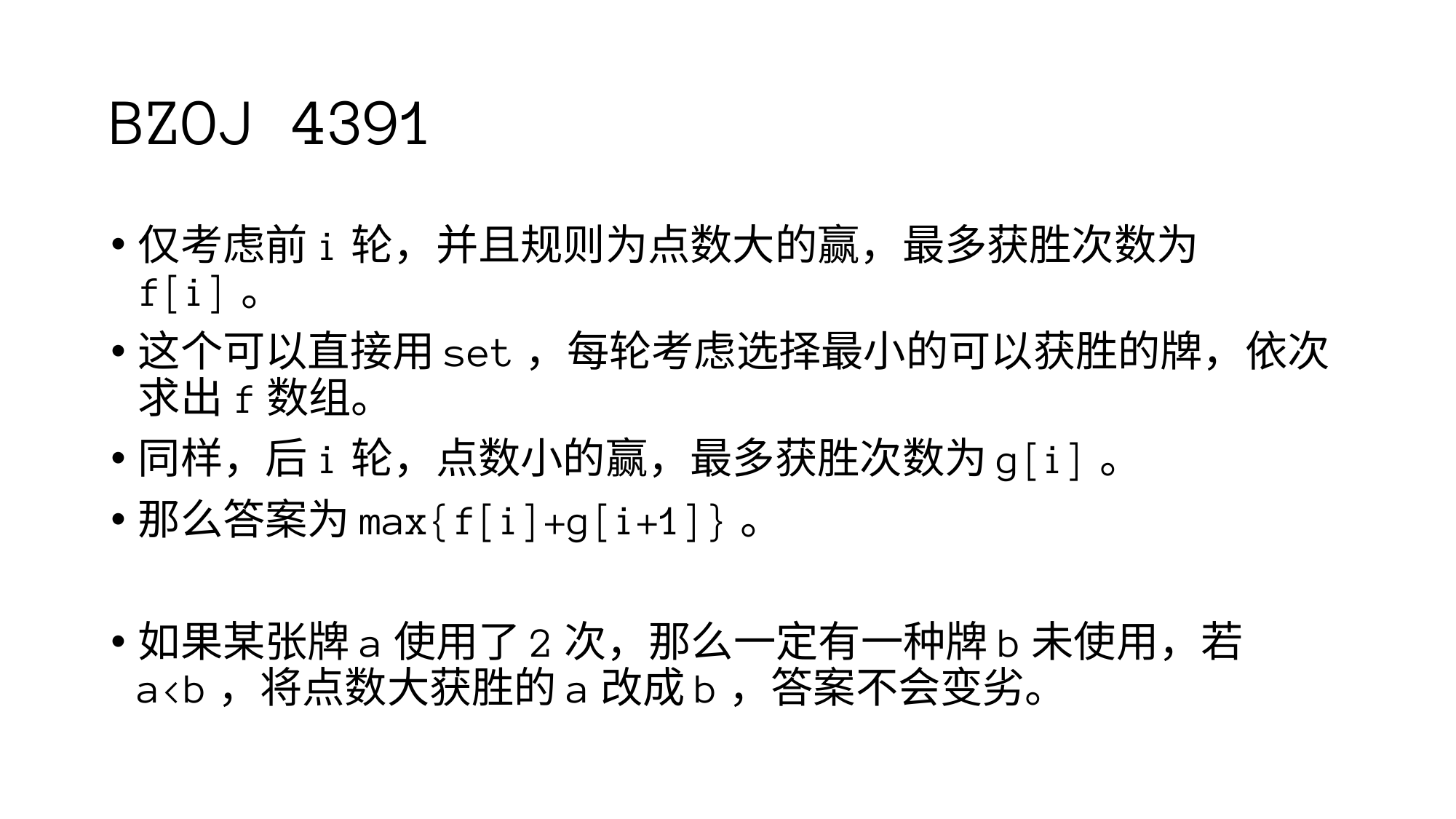

# BZOJ 4391
仅考虑前i轮，并且规则为点数大的赢，最多获胜次数为f[i]。
这个可以直接用set，每轮考虑选择最小的可以获胜的牌，依次求出f数组。
同样，后i轮，点数小的赢，最多获胜次数为g[i]。
那么答案为max{f[i]+g[i+1]}。

如果某张牌a使用了2次，那么一定有一种牌b未使用，若a<b，将点数大获胜的a改成b，答案不会变劣。